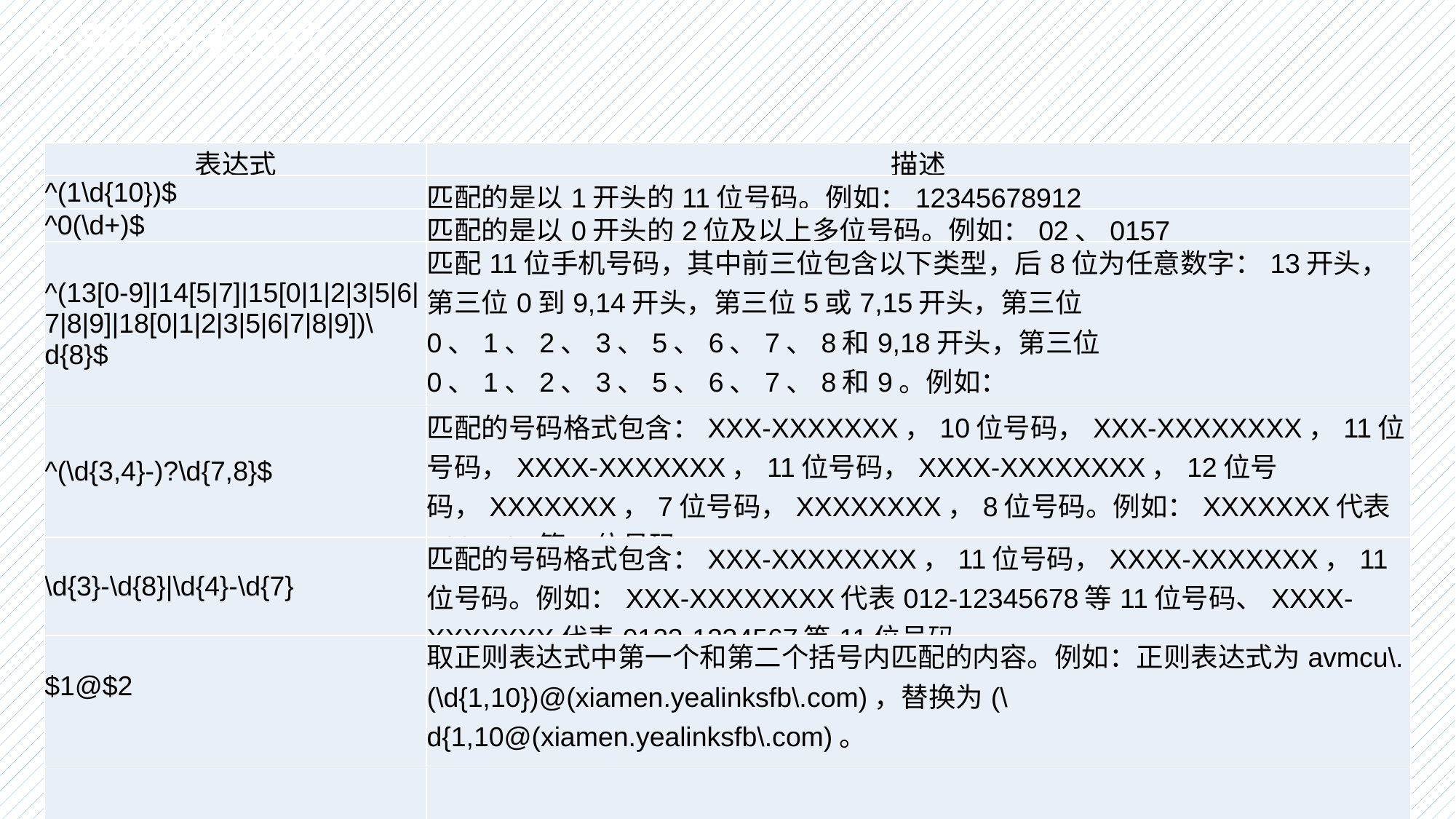

常用正则表达式
| 表达式 | 描述 |
| --- | --- |
| ^(1\d{10})$ | 匹配的是以1开头的11位号码。例如：12345678912 |
| ^0(\d+)$ | 匹配的是以0开头的2位及以上多位号码。例如：02、0157 |
| ^(13[0-9]|14[5|7]|15[0|1|2|3|5|6|7|8|9]|18[0|1|2|3|5|6|7|8|9])\d{8}$ | 匹配11位手机号码，其中前三位包含以下类型，后8位为任意数字：13开头，第三位0到9,14开头，第三位5或7,15开头，第三位0、1、2、3、5、6、7、8和9,18开头，第三位0、1、2、3、5、6、7、8和9。例如：13012345678、14512345678、15987654321、18243218765 |
| ^(\d{3,4}-)?\d{7,8}$ | 匹配的号码格式包含：XXX-XXXXXXX，10位号码，XXX-XXXXXXXX，11位号码，XXXX-XXXXXXX，11位号码，XXXX-XXXXXXXX，12位号码，XXXXXXX，7位号码，XXXXXXXX，8位号码。例如：XXXXXXX代表1234567等7位号码 |
| \d{3}-\d{8}|\d{4}-\d{7} | 匹配的号码格式包含：XXX-XXXXXXXX，11位号码，XXXX-XXXXXXX，11位号码。例如：XXX-XXXXXXXX代表012-12345678等11位号码、XXXX-XXXXXXX代表0123-1234567等11位号码 |
| $1@$2 | 取正则表达式中第一个和第二个括号内匹配的内容。例如：正则表达式为avmcu\.(\d{1,10})@(xiamen.yealinksfb\.com)，替换为(\d{1,10@(xiamen.yealinksfb\.com)。 |
|  |  |